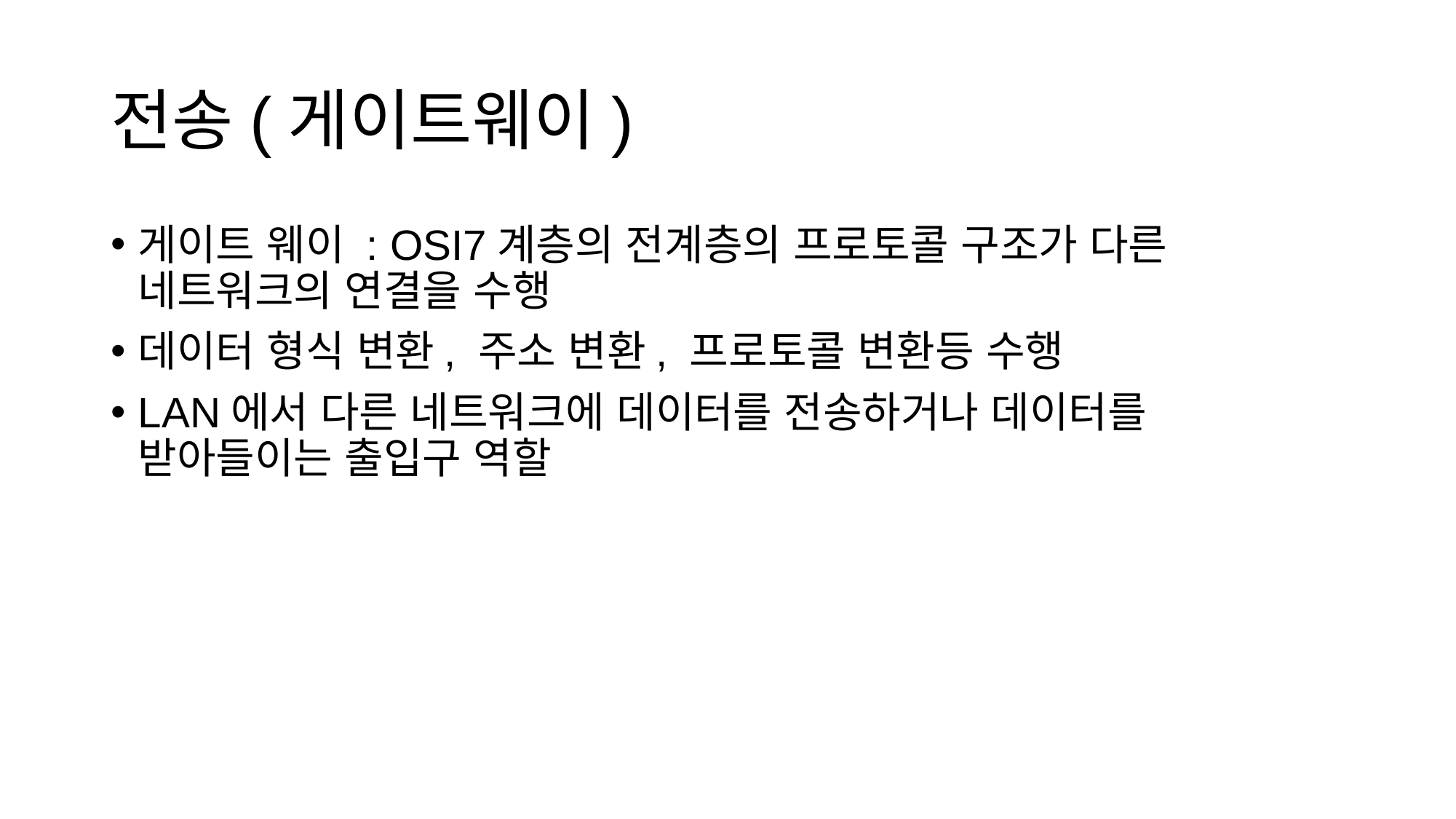

# 전송(게이트웨이)
게이트 웨이 : OSI7계층의 전계층의 프로토콜 구조가 다른 네트워크의 연결을 수행
데이터 형식 변환, 주소 변환, 프로토콜 변환등 수행
LAN에서 다른 네트워크에 데이터를 전송하거나 데이터를 받아들이는 출입구 역할